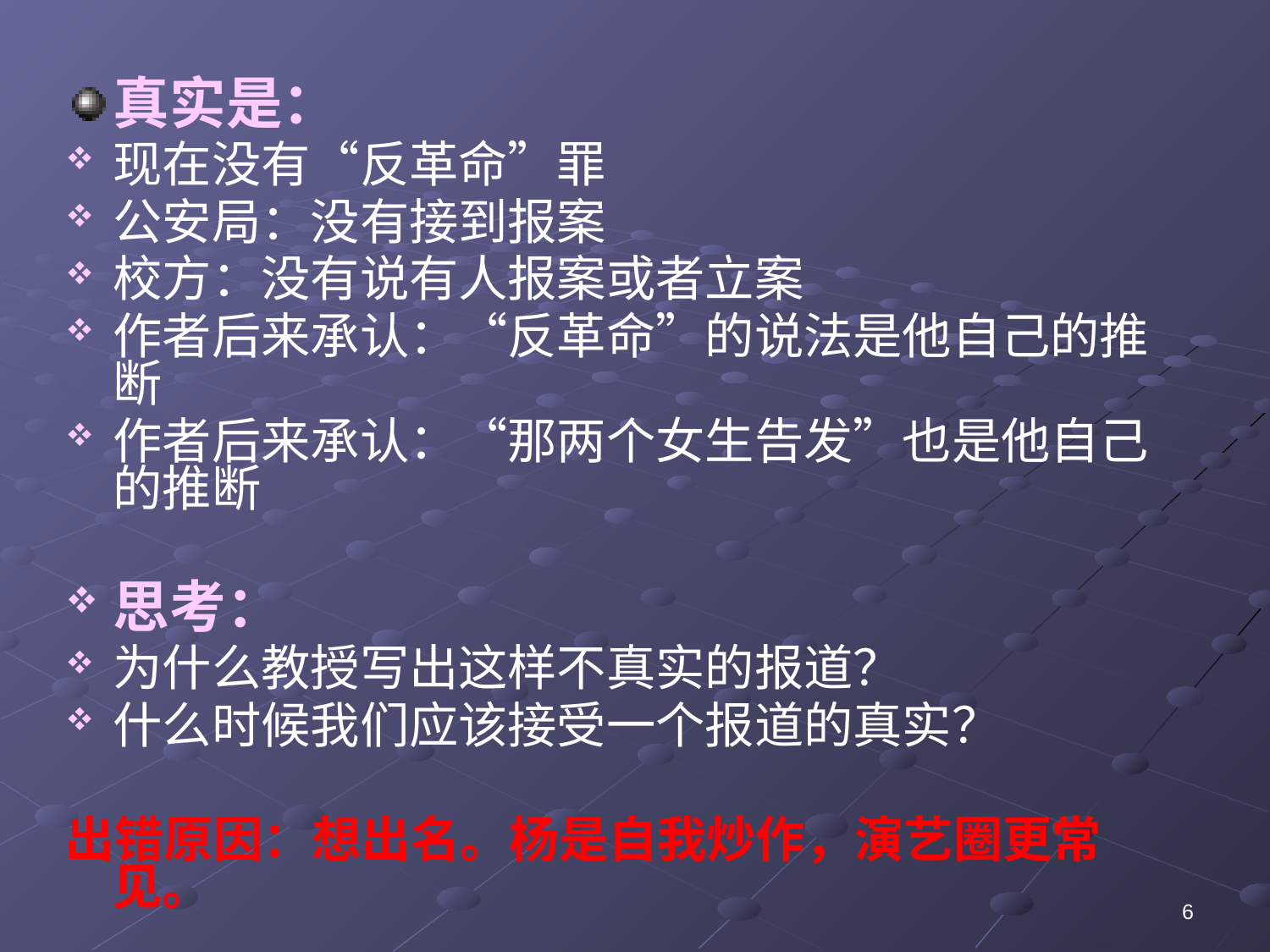

真实是：
现在没有“反革命”罪
公安局：没有接到报案
校方：没有说有人报案或者立案
作者后来承认：“反革命”的说法是他自己的推断
作者后来承认：“那两个女生告发”也是他自己的推断

思考：
为什么教授写出这样不真实的报道？
什么时候我们应该接受一个报道的真实？

出错原因：想出名。杨是自我炒作，演艺圈更常见。
6